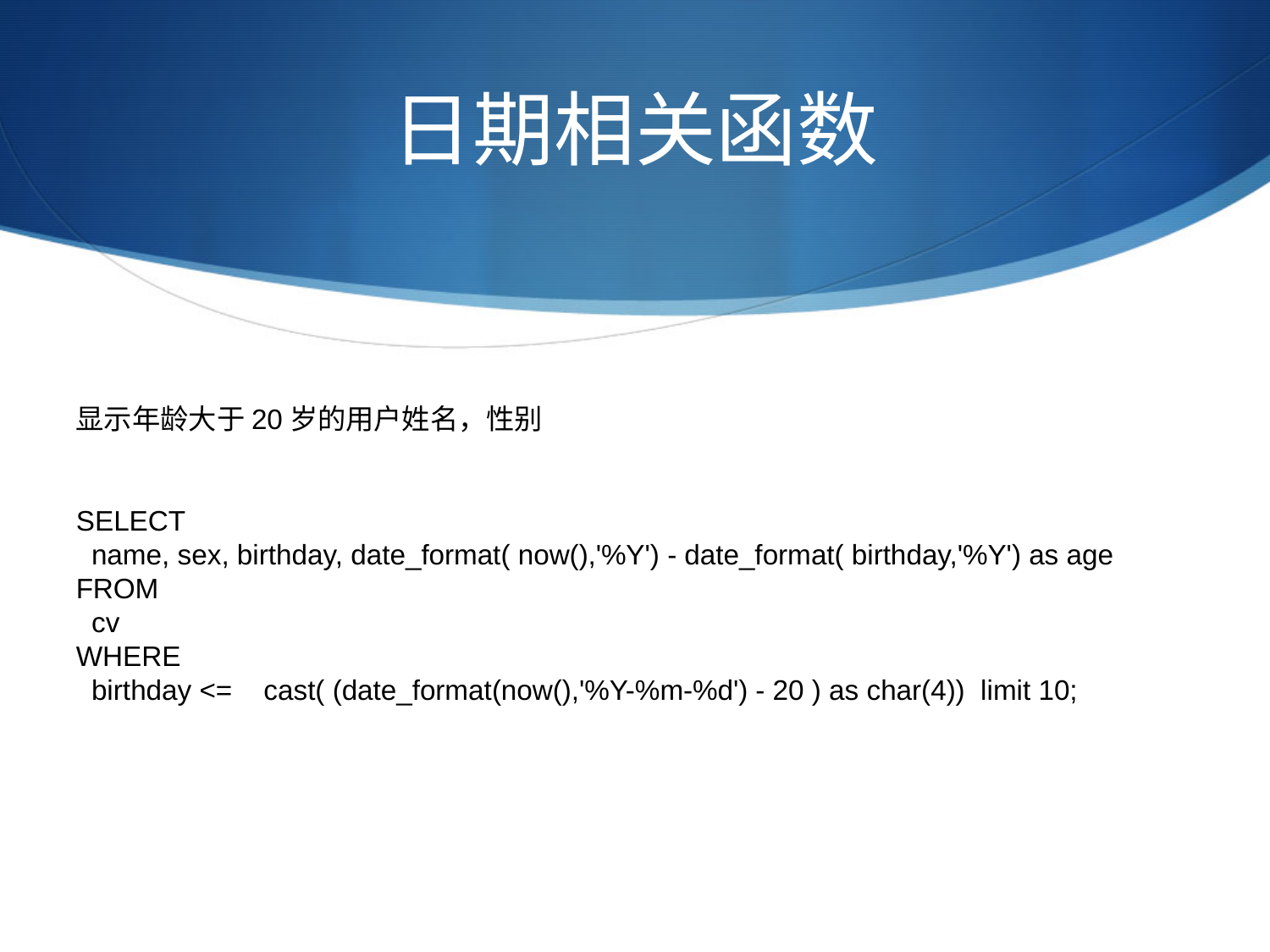

# 日期相关函数

显示年龄大于20岁的用户姓名，性别

SELECT
  name, sex, birthday, date_format( now(),'%Y') - date_format( birthday,'%Y') as age
FROM
  cv
WHERE
  birthday <=    cast( (date_format(now(),'%Y-%m-%d') - 20 ) as char(4))  limit 10;